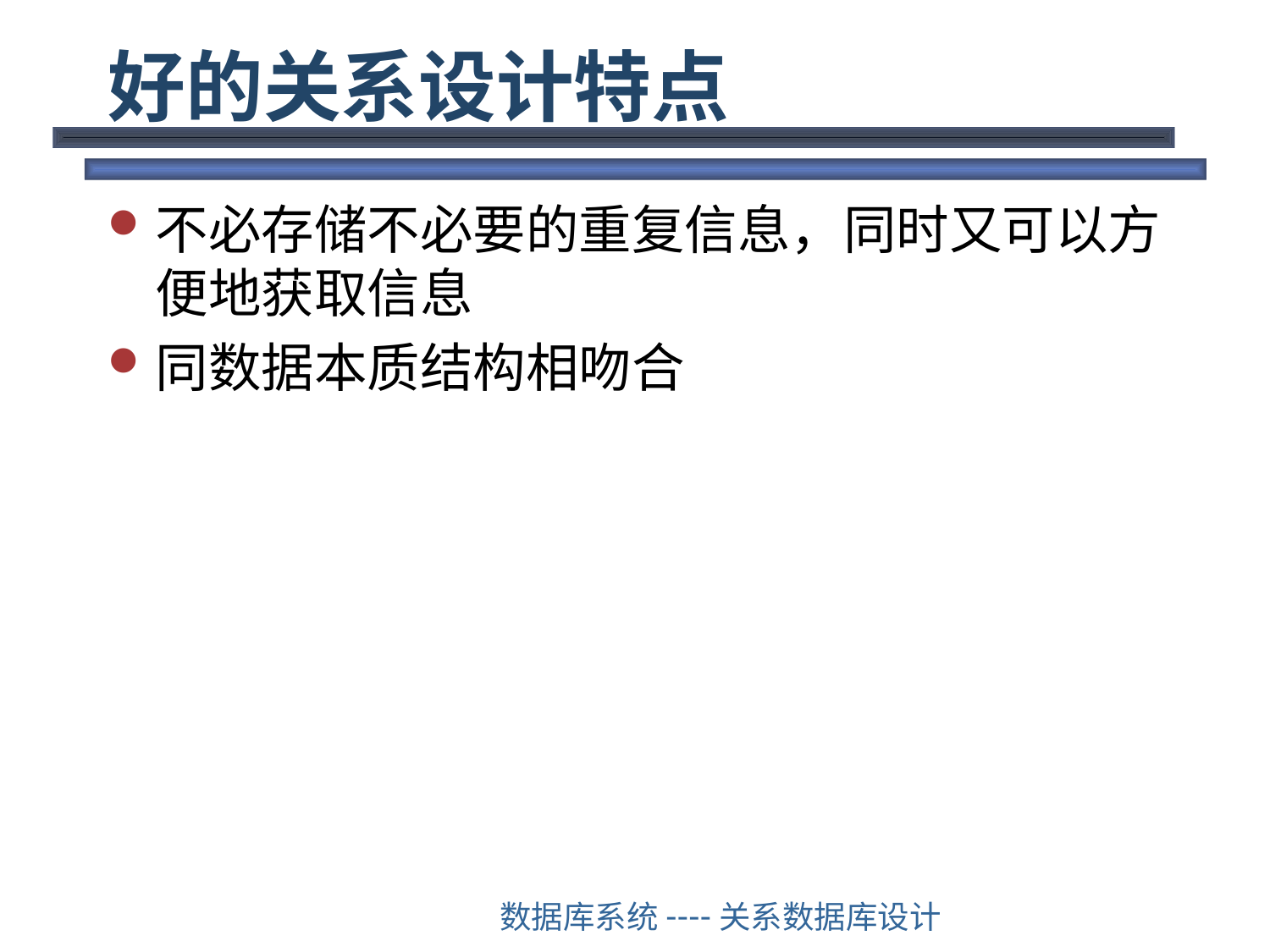

# 好的关系设计特点
不必存储不必要的重复信息，同时又可以方便地获取信息
同数据本质结构相吻合
数据库系统----关系数据库设计